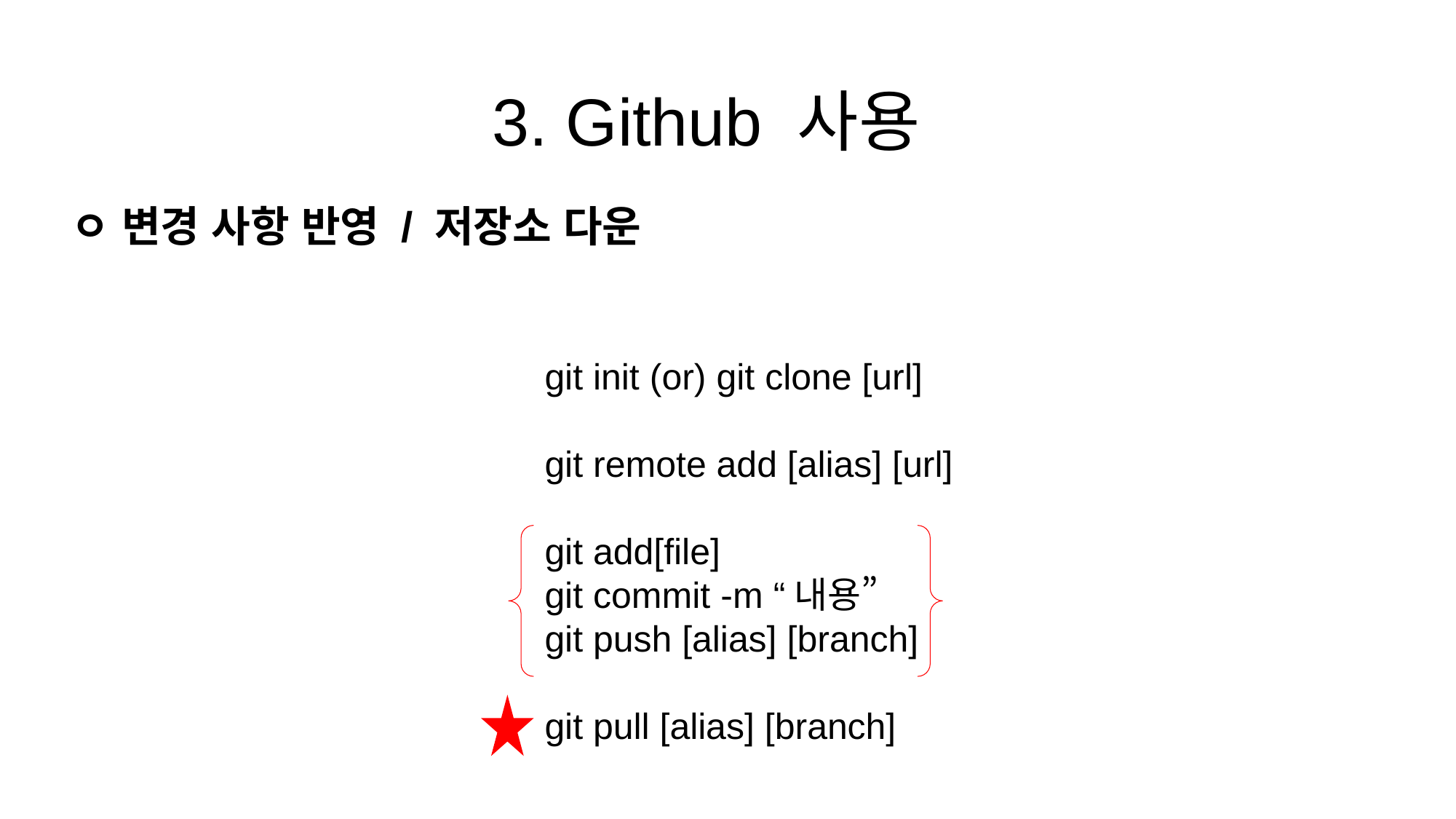

3. Github 사용
ㅇ 변경 사항 반영 / 저장소 다운
git init (or) git clone [url]

git remote add [alias] [url]

git add[file]
git commit -m “내용”
git push [alias] [branch]

git pull [alias] [branch]